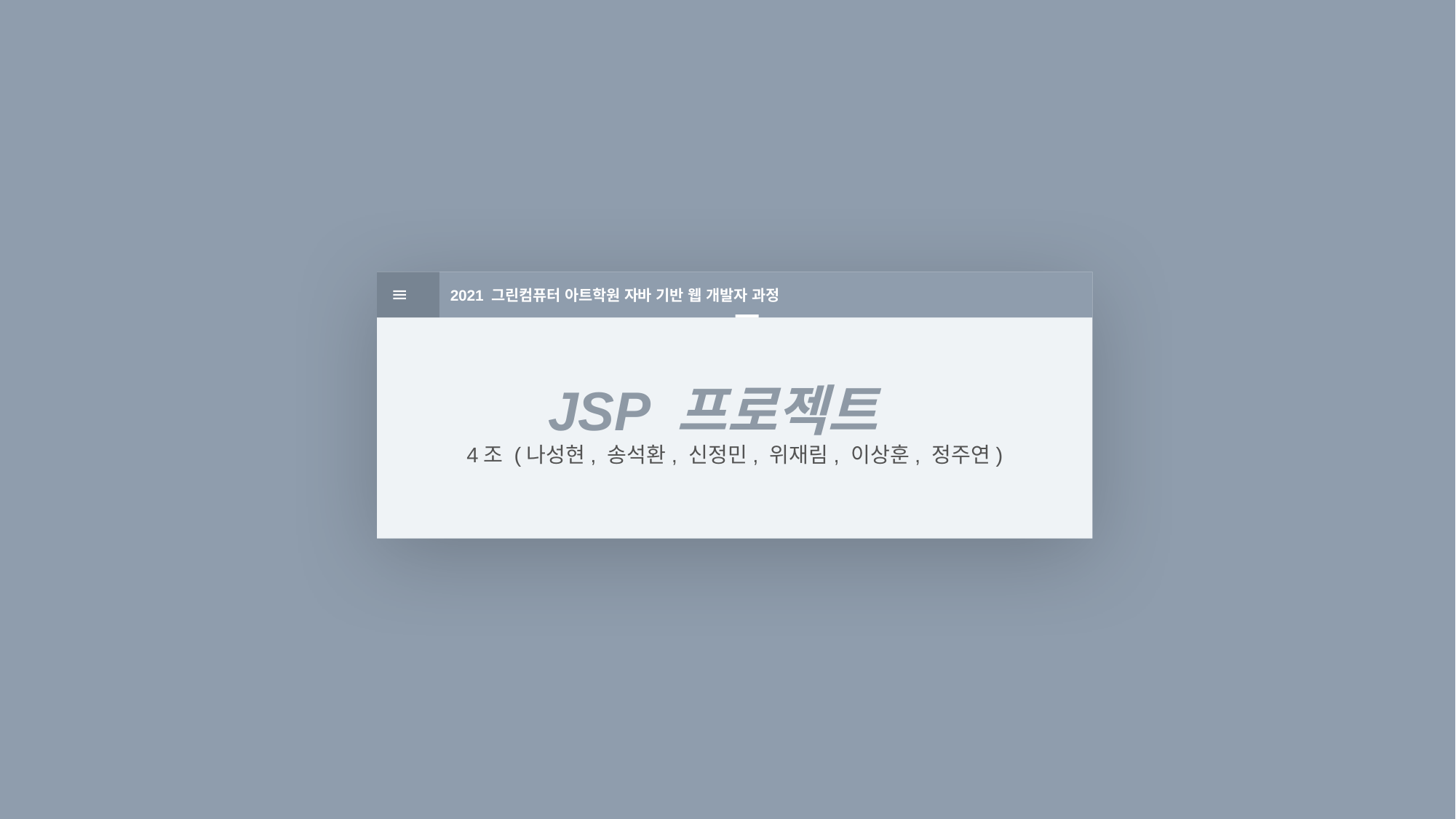

JSP 프로젝트
4조 (나성현, 송석환, 신정민, 위재림, 이상훈, 정주연)

2021 그린컴퓨터 아트학원 자바 기반 웹 개발자 과정